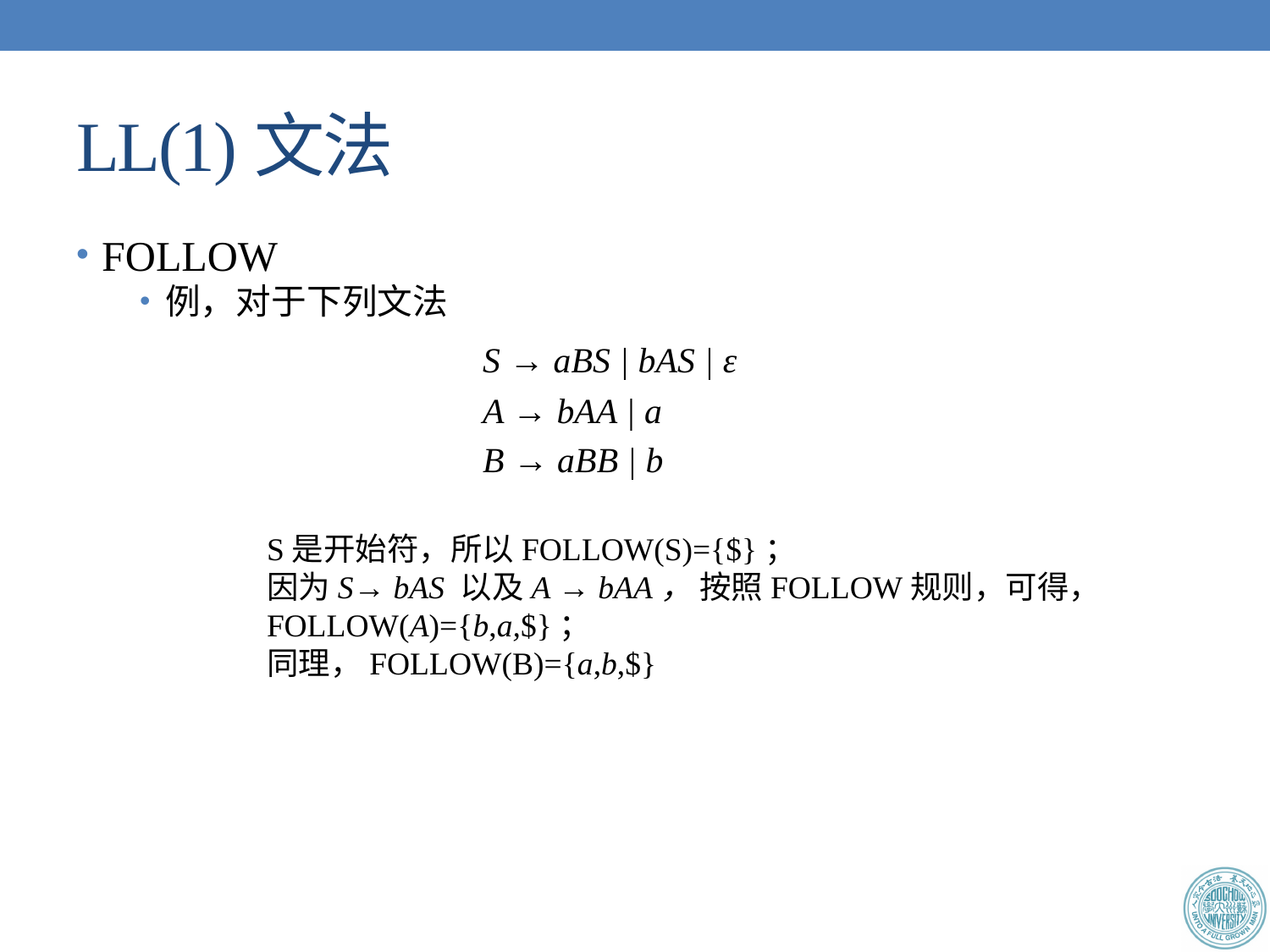

# LL(1)文法
FOLLOW
例，对于下列文法
			S → aBS | bAS | ε
			A → bAA | a
			B → aBB | b

	S是开始符，所以FOLLOW(S)={$}；
	因为S→ bAS 以及A → bAA， 按照FOLLOW规则，可得，
	FOLLOW(A)={b,a,$}；
	同理，FOLLOW(B)={a,b,$}